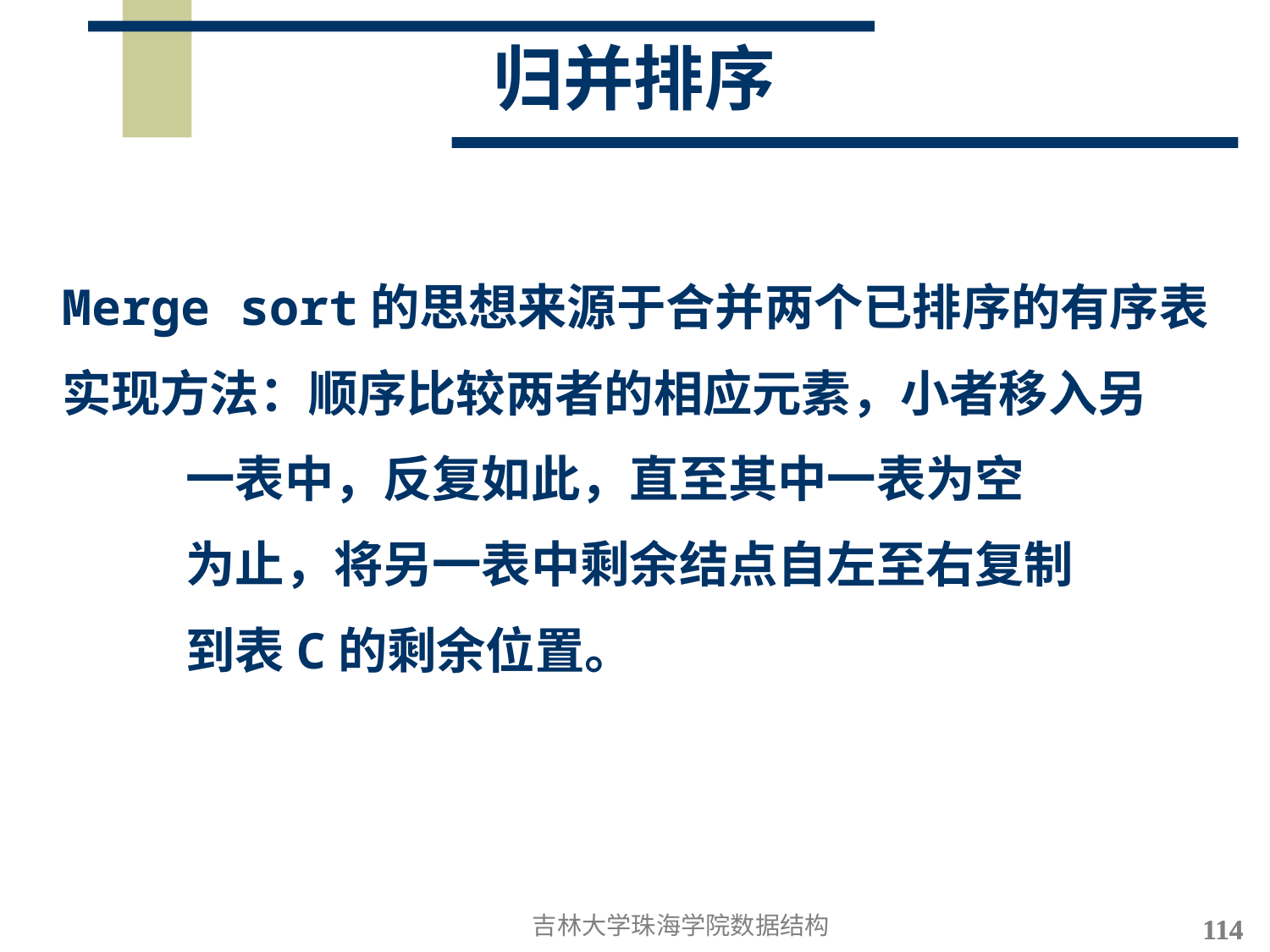

# 归并排序
Merge sort的思想来源于合并两个已排序的有序表
实现方法：顺序比较两者的相应元素，小者移入另
          一表中，反复如此，直至其中一表为空
          为止，将另一表中剩余结点自左至右复制
          到表C的剩余位置。
114
吉林大学珠海学院数据结构